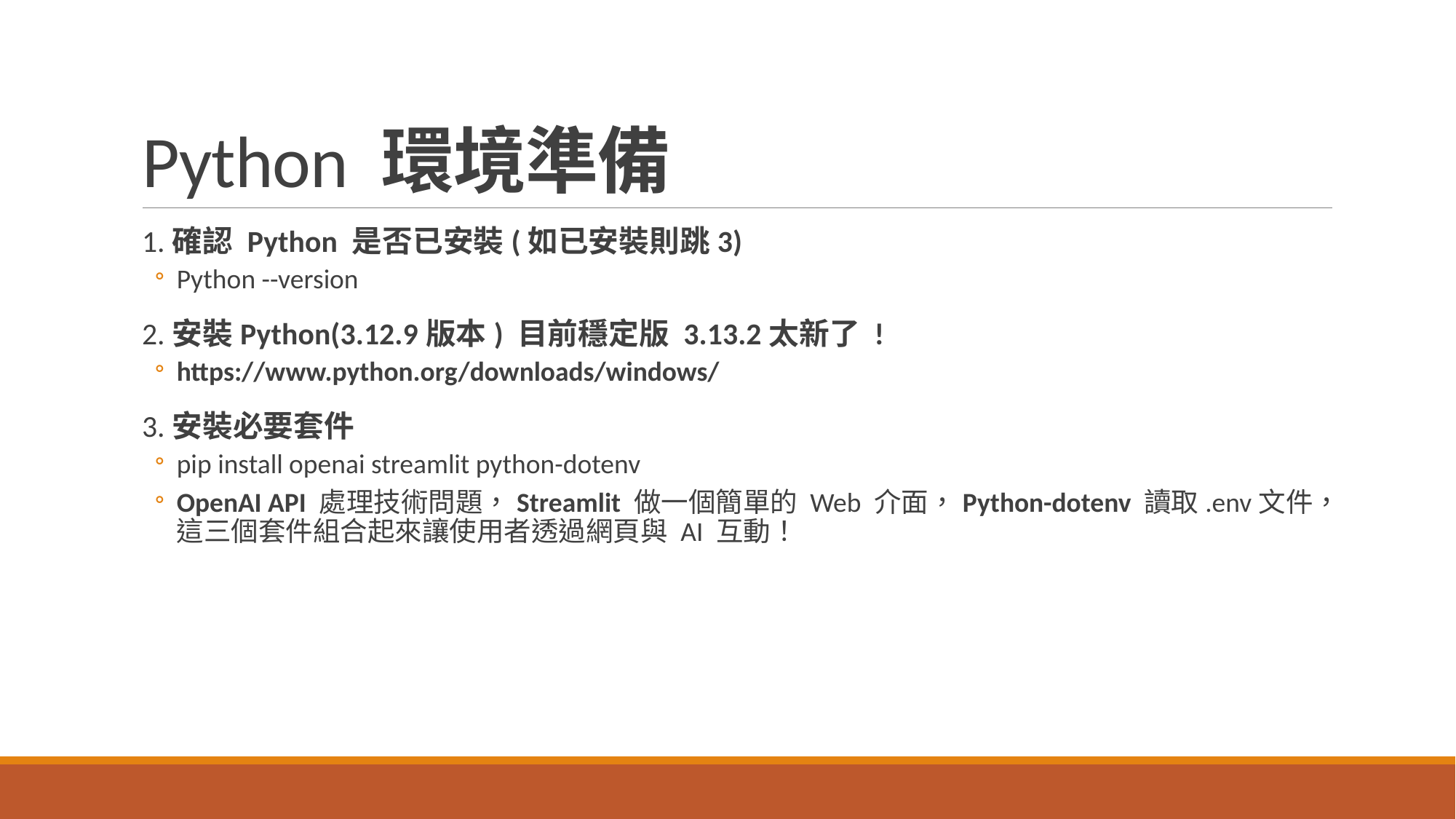

# Python 環境準備
1.確認 Python 是否已安裝(如已安裝則跳3)
Python --version
2.安裝Python(3.12.9版本) 目前穩定版 3.13.2太新了 !
https://www.python.org/downloads/windows/
3.安裝必要套件
pip install openai streamlit python-dotenv
OpenAI API 處理技術問題，Streamlit 做一個簡單的 Web 介面，Python-dotenv 讀取.env文件，這三個套件組合起來讓使用者透過網頁與 AI 互動！